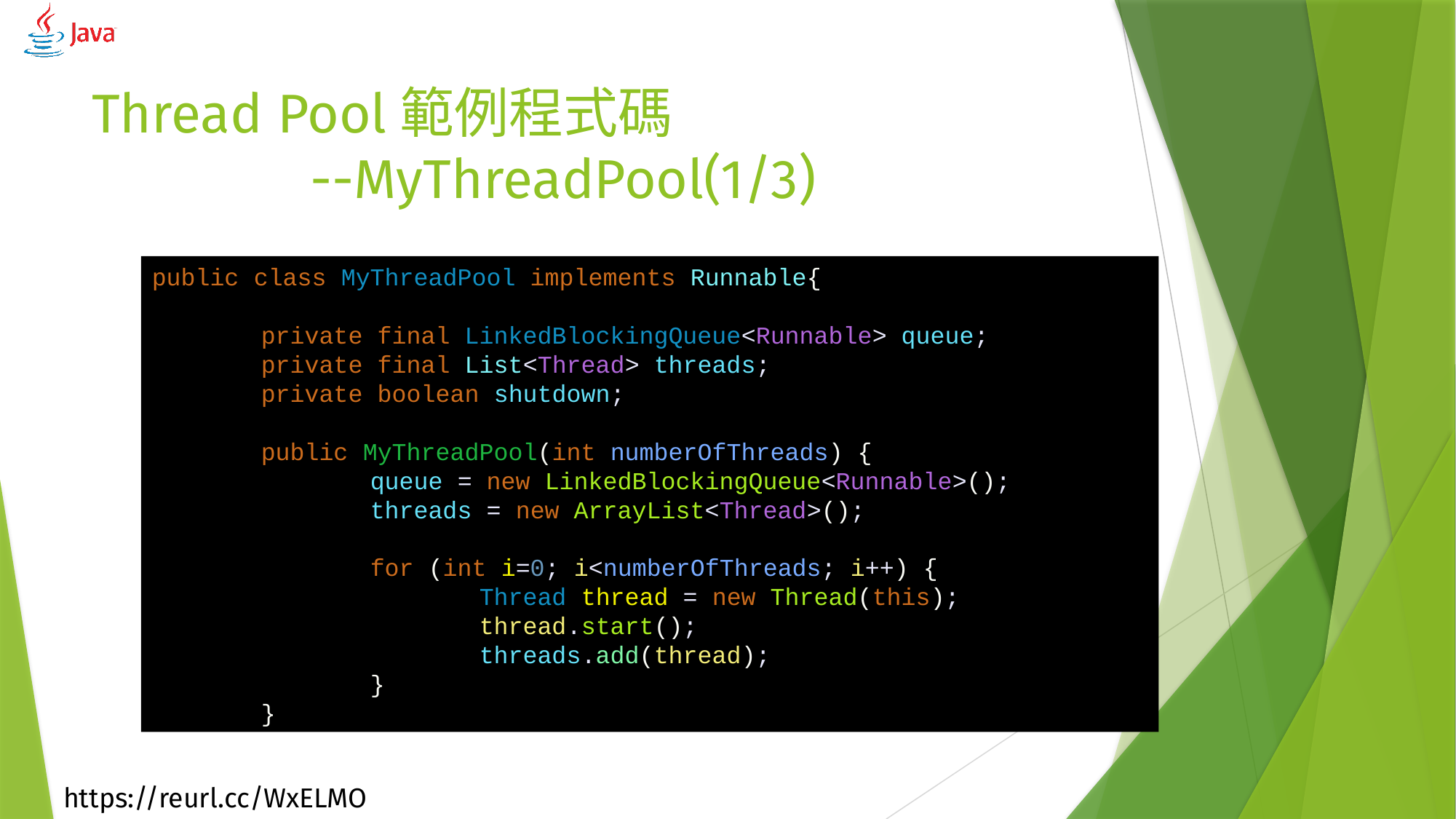

# Thread Pool範例程式碼 --MyThreadPool(1/3)
public class MyThreadPool implements Runnable{

	private final LinkedBlockingQueue<Runnable> queue;
	private final List<Thread> threads;
	private boolean shutdown;

	public MyThreadPool(int numberOfThreads) {
		queue = new LinkedBlockingQueue<Runnable>();
		threads = new ArrayList<Thread>();

		for (int i=0; i<numberOfThreads; i++) {
			Thread thread = new Thread(this);
			thread.start();
			threads.add(thread);
		}
	}